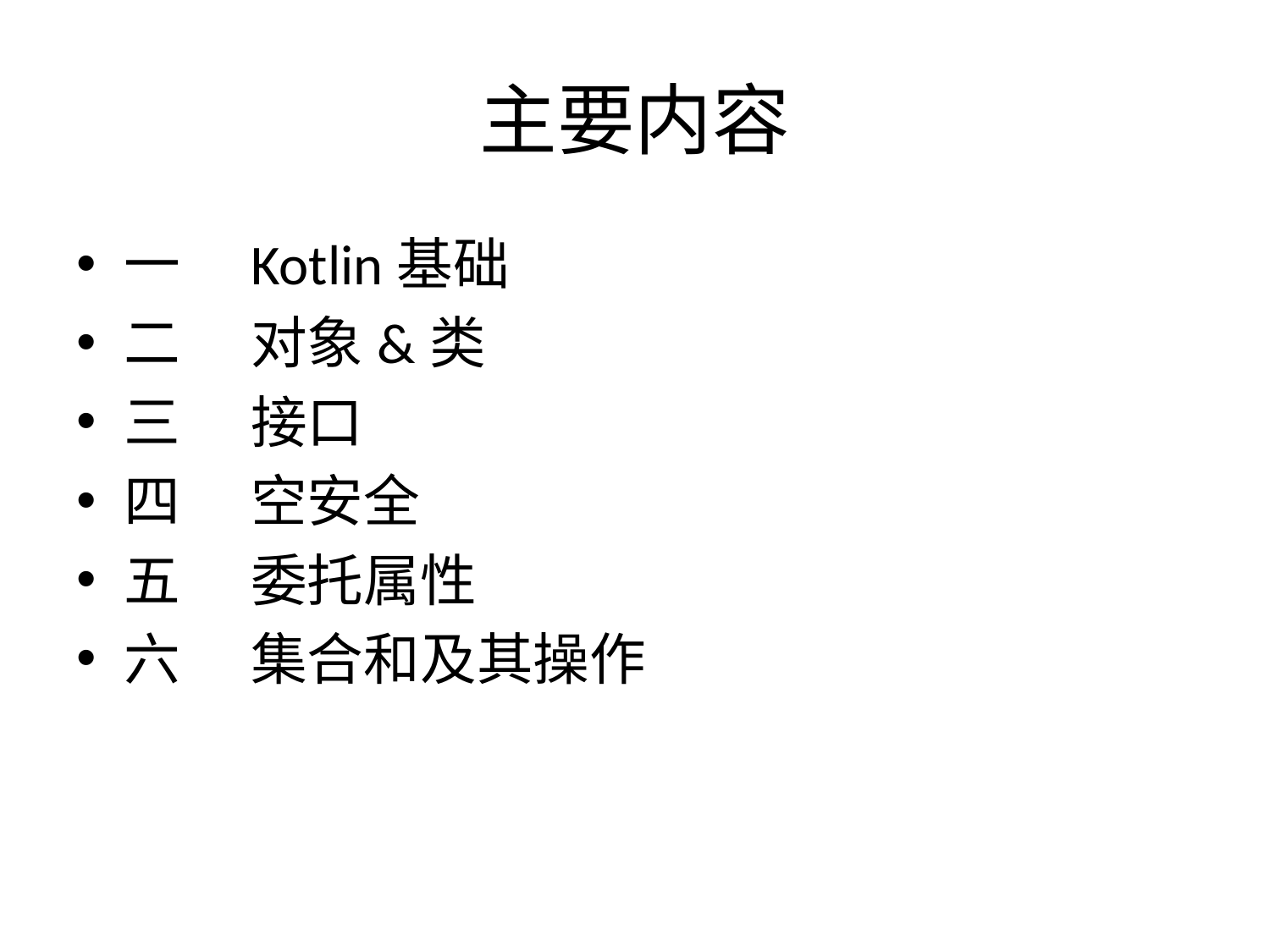

# 主要内容
一	Kotlin基础
二	对象&类
三	接口
四	空安全
五	委托属性
六	集合和及其操作